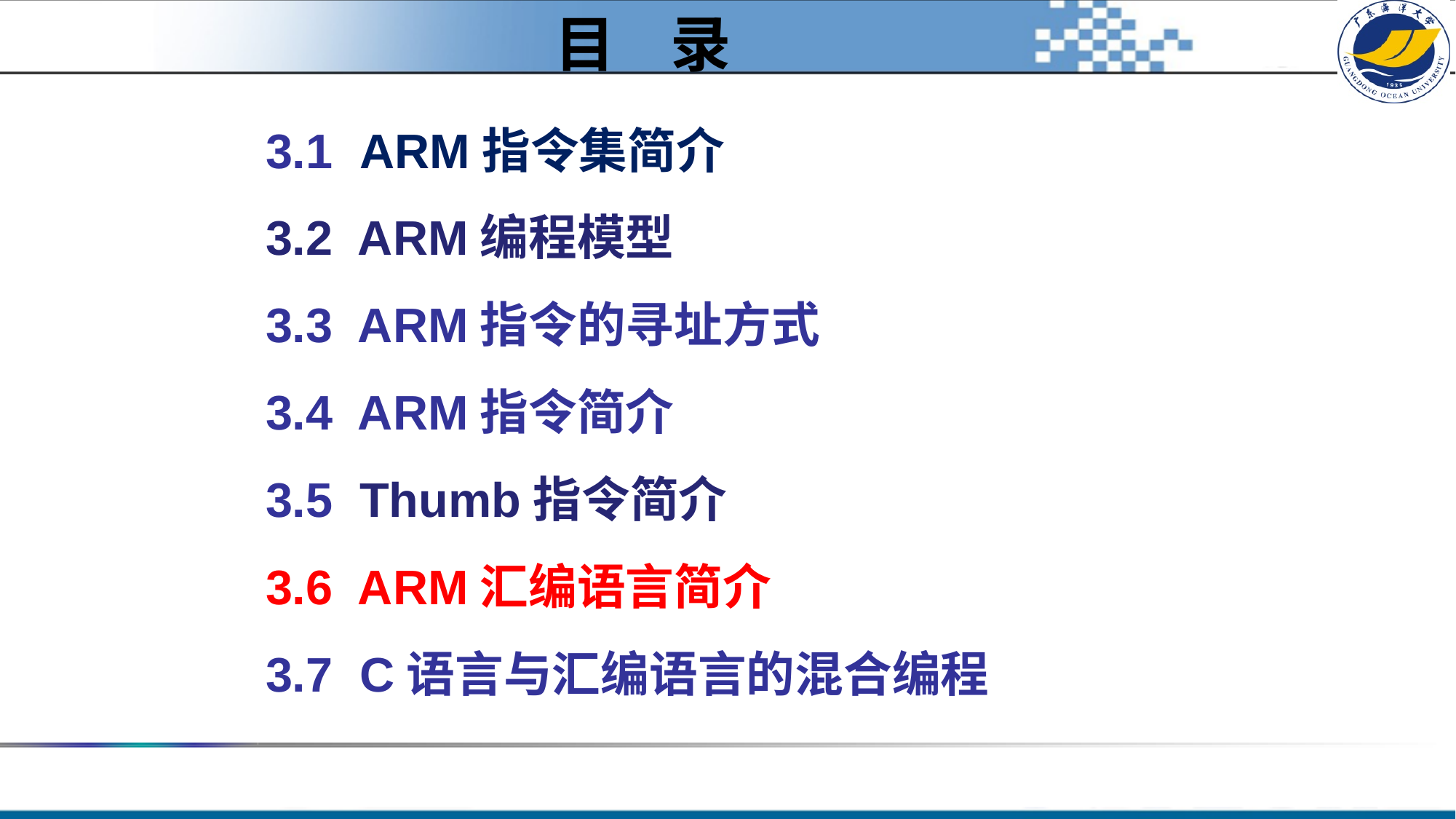

目    录
3.1  ARM指令集简介
3.2  ARM编程模型
3.3  ARM指令的寻址方式
3.4  ARM指令简介
3.5  Thumb指令简介
3.6  ARM汇编语言简介
3.7  C语言与汇编语言的混合编程
170